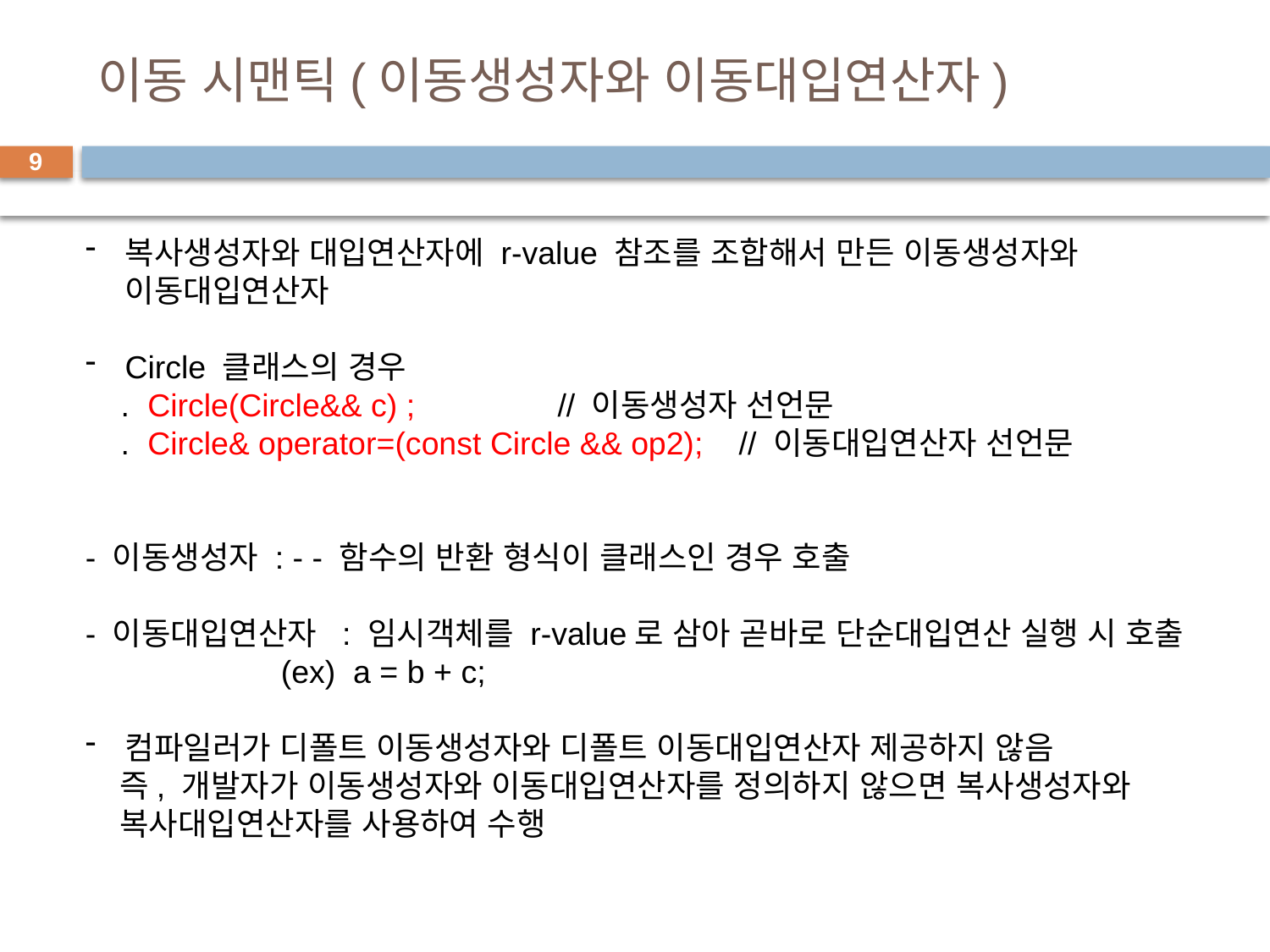

# 이동 시맨틱(이동생성자와 이동대입연산자)
9
복사생성자와 대입연산자에 r-value 참조를 조합해서 만든 이동생성자와 이동대입연산자

Circle 클래스의 경우
    .  Circle(Circle&& c) ;                // 이동생성자 선언문
    .  Circle& operator=(const Circle && op2);    // 이동대입연산자 선언문

- 이동생성자 : - - 함수의 반환 형식이 클래스인 경우 호출

- 이동대입연산자  : 임시객체를 r-value로 삼아 곧바로 단순대입연산 실행 시 호출
                      (ex)  a = b + c;

컴파일러가 디폴트 이동생성자와 디폴트 이동대입연산자 제공하지 않음
   즉, 개발자가 이동생성자와 이동대입연산자를 정의하지 않으면 복사생성자와
   복사대입연산자를 사용하여 수행